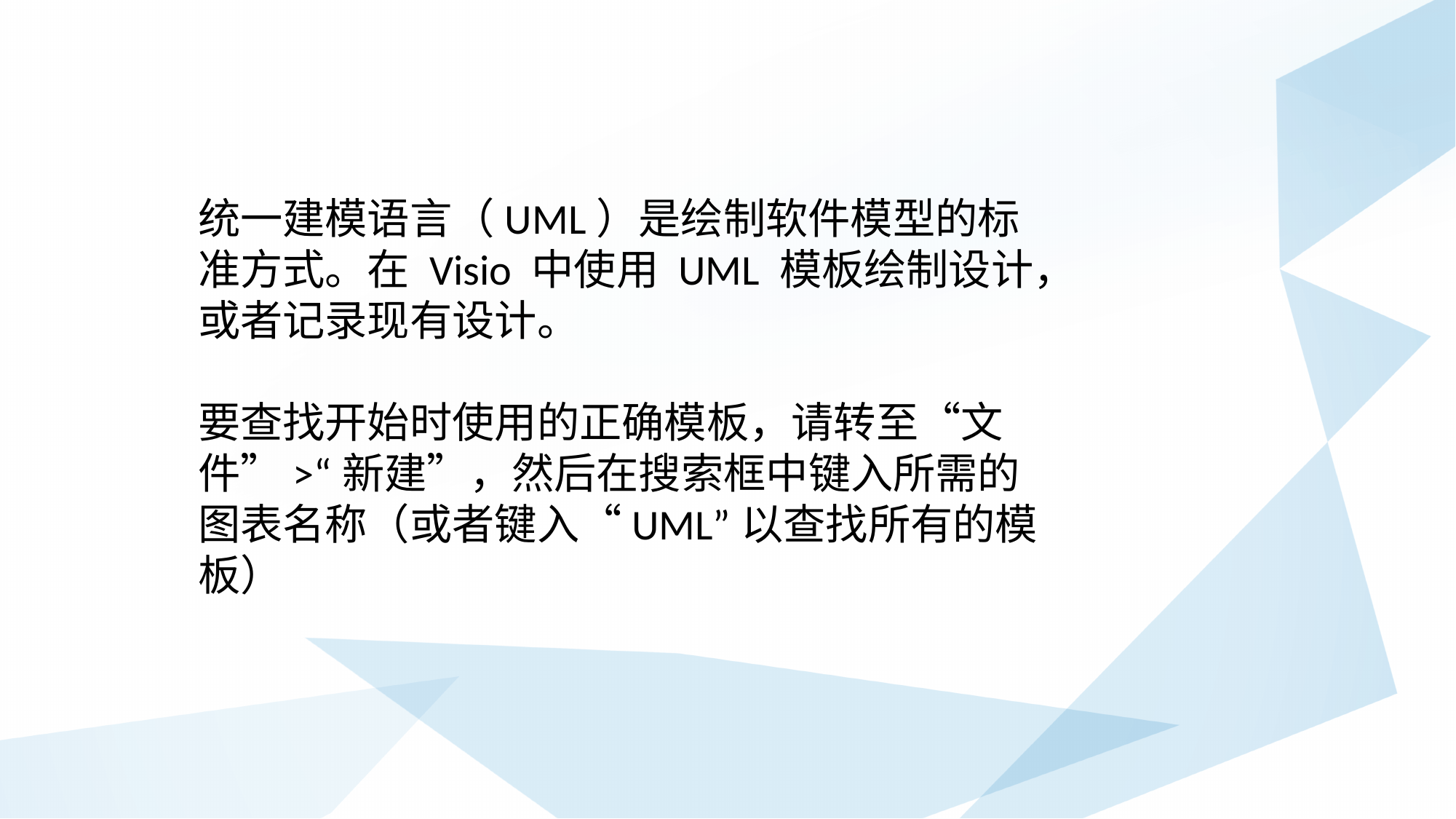

统一建模语言（UML）是绘制软件模型的标准方式。在 Visio 中使用 UML 模板绘制设计，或者记录现有设计。

要查找开始时使用的正确模板，请转至“文件”>“新建”，然后在搜索框中键入所需的图表名称（或者键入“UML”以查找所有的模板）